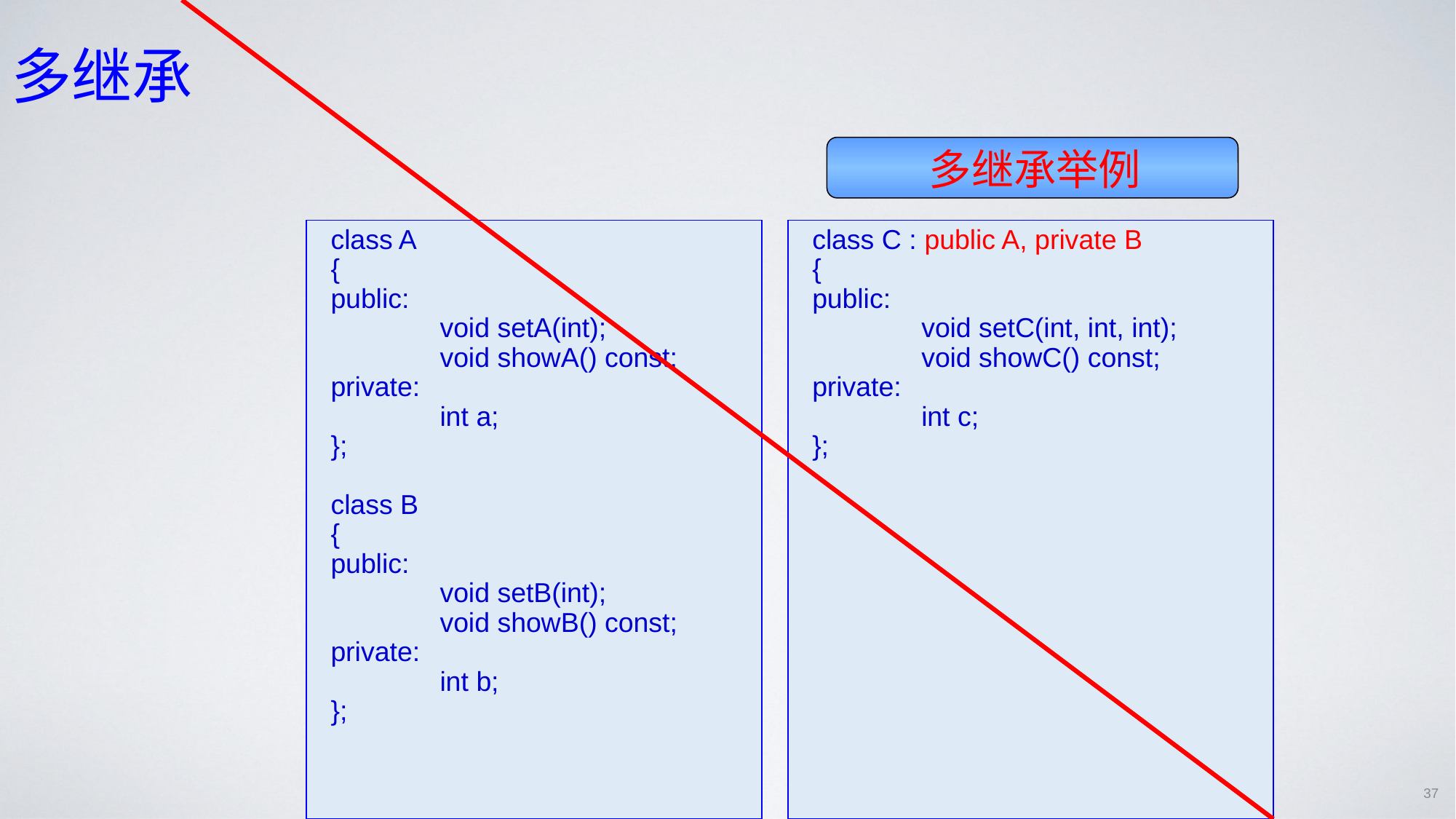

# 多继承

多继承举例

class A
{
public:
	void setA(int);
	void showA() const;
private:
	int a;
};

class B
{
public:
	void setB(int);
	void showB() const;
private:
	int b;
};
class C : public A, private B
{
public:
	void setC(int, int, int);
	void showC() const;
private:
	int c;
};
37